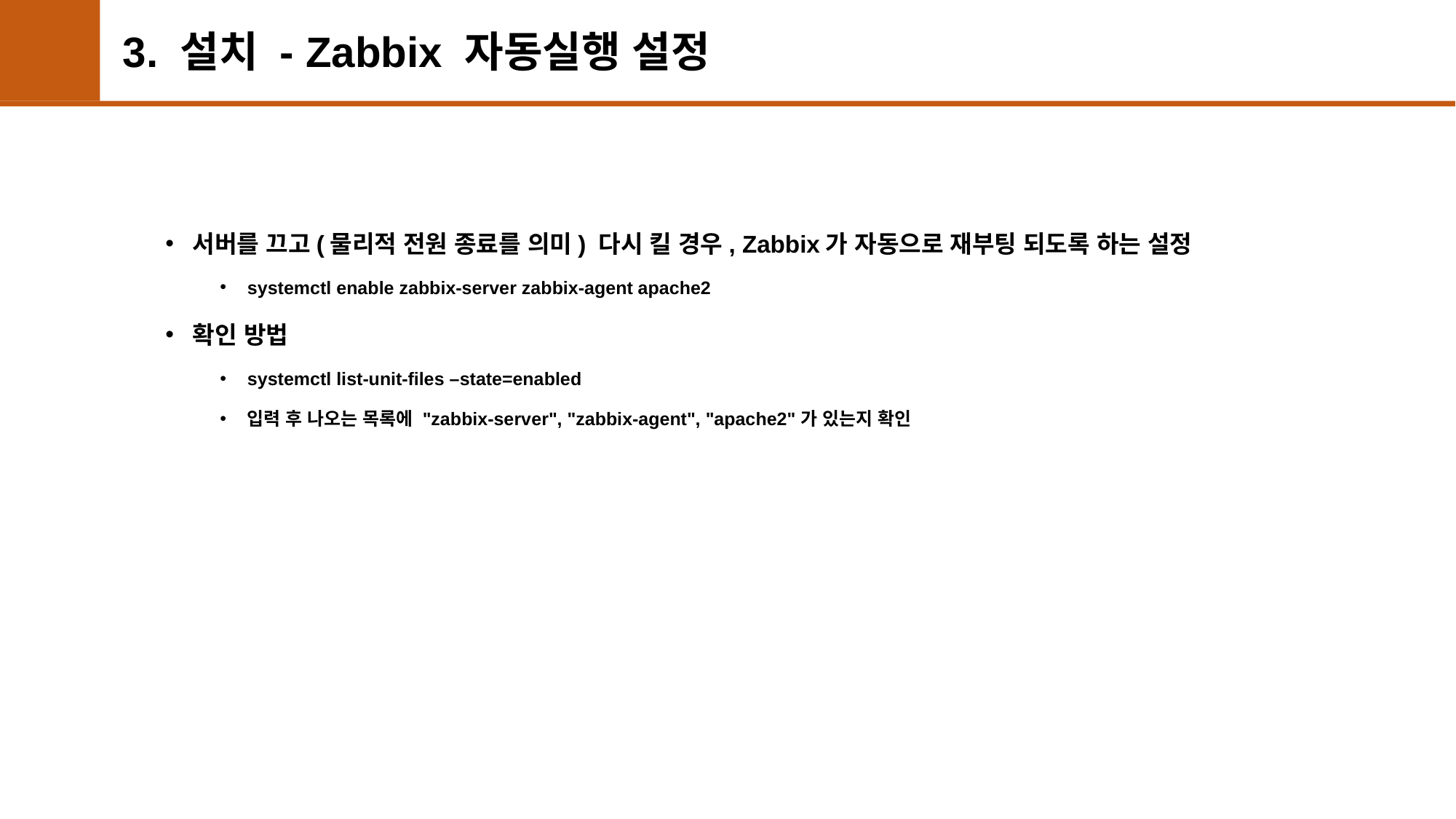

# 3. 설치 - Zabbix 자동실행 설정

서버를 끄고(물리적 전원 종료를 의미) 다시 킬 경우, Zabbix가 자동으로 재부팅 되도록 하는 설정
systemctl enable zabbix-server zabbix-agent apache2
확인 방법
systemctl list-unit-files –state=enabled
입력 후 나오는 목록에 "zabbix-server", "zabbix-agent", "apache2"가 있는지 확인